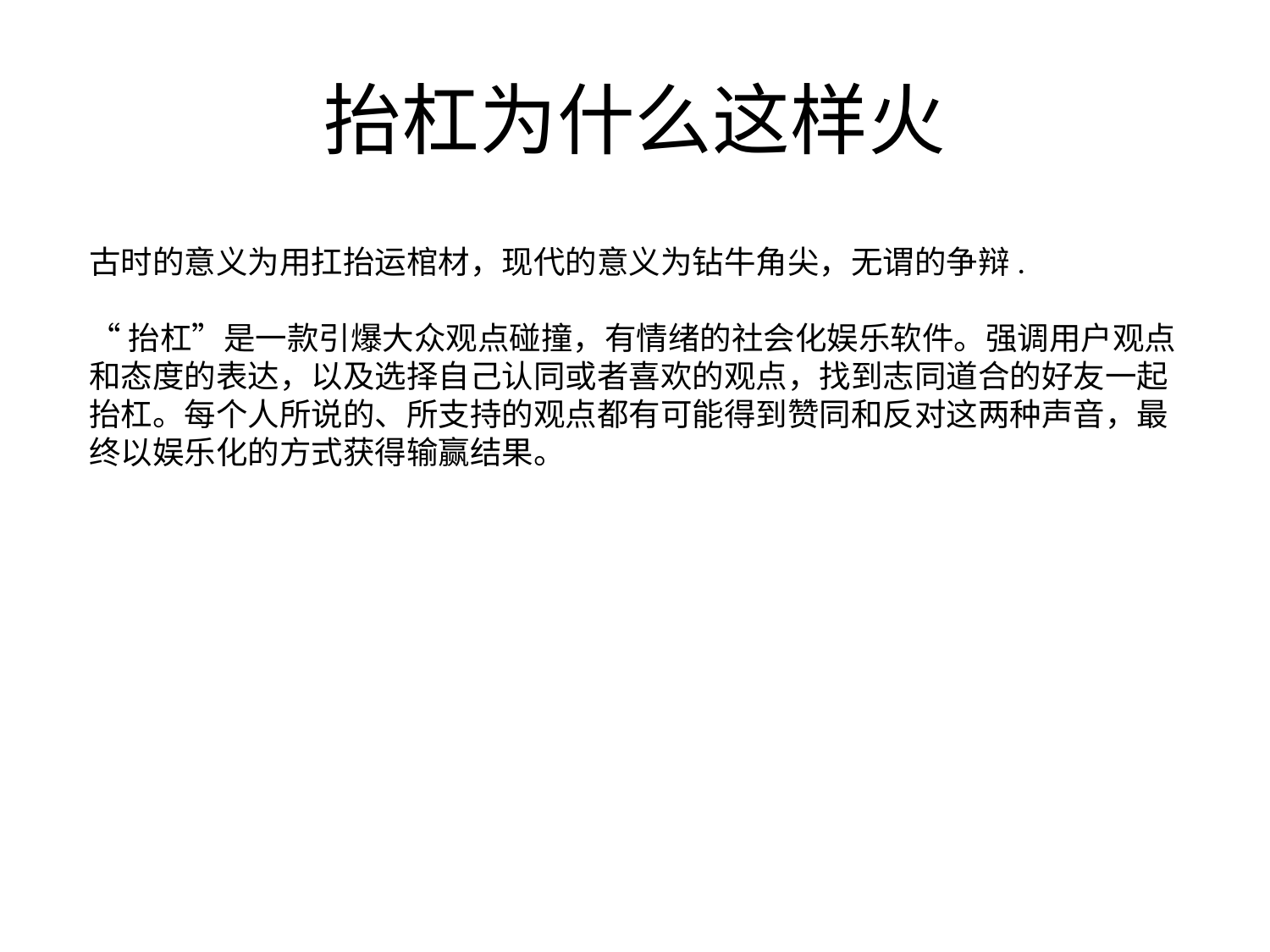

# 抬杠为什么这样火
古时的意义为用扛抬运棺材，现代的意义为钻牛角尖，无谓的争辩.

“抬杠”是一款引爆大众观点碰撞，有情绪的社会化娱乐软件。强调用户观点和态度的表达，以及选择自己认同或者喜欢的观点，找到志同道合的好友一起抬杠。每个人所说的、所支持的观点都有可能得到赞同和反对这两种声音，最终以娱乐化的方式获得输赢结果。